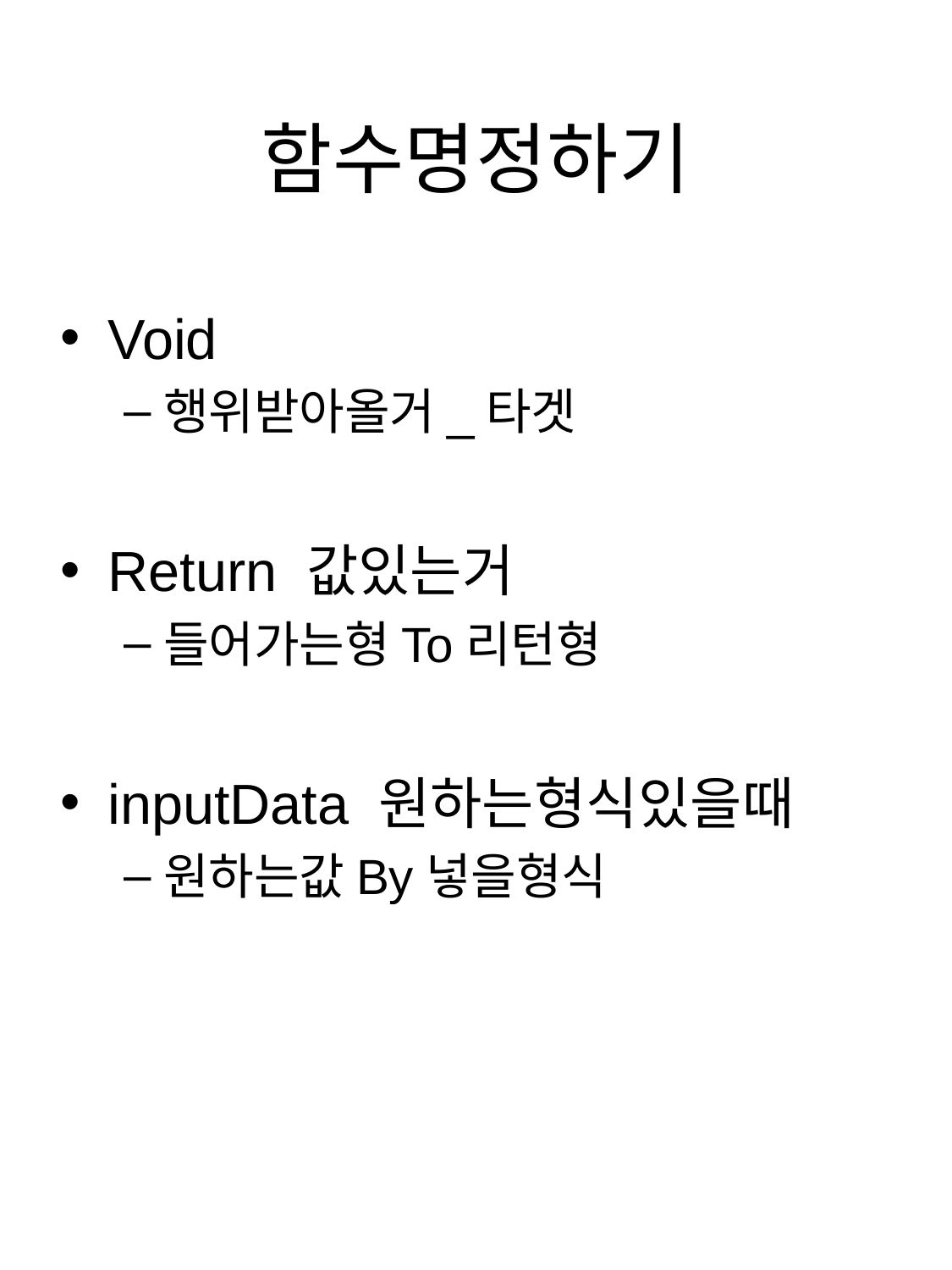

# 함수명정하기
Void
행위받아올거_타겟

Return 값있는거
들어가는형To리턴형

inputData 원하는형식있을때
원하는값By넣을형식